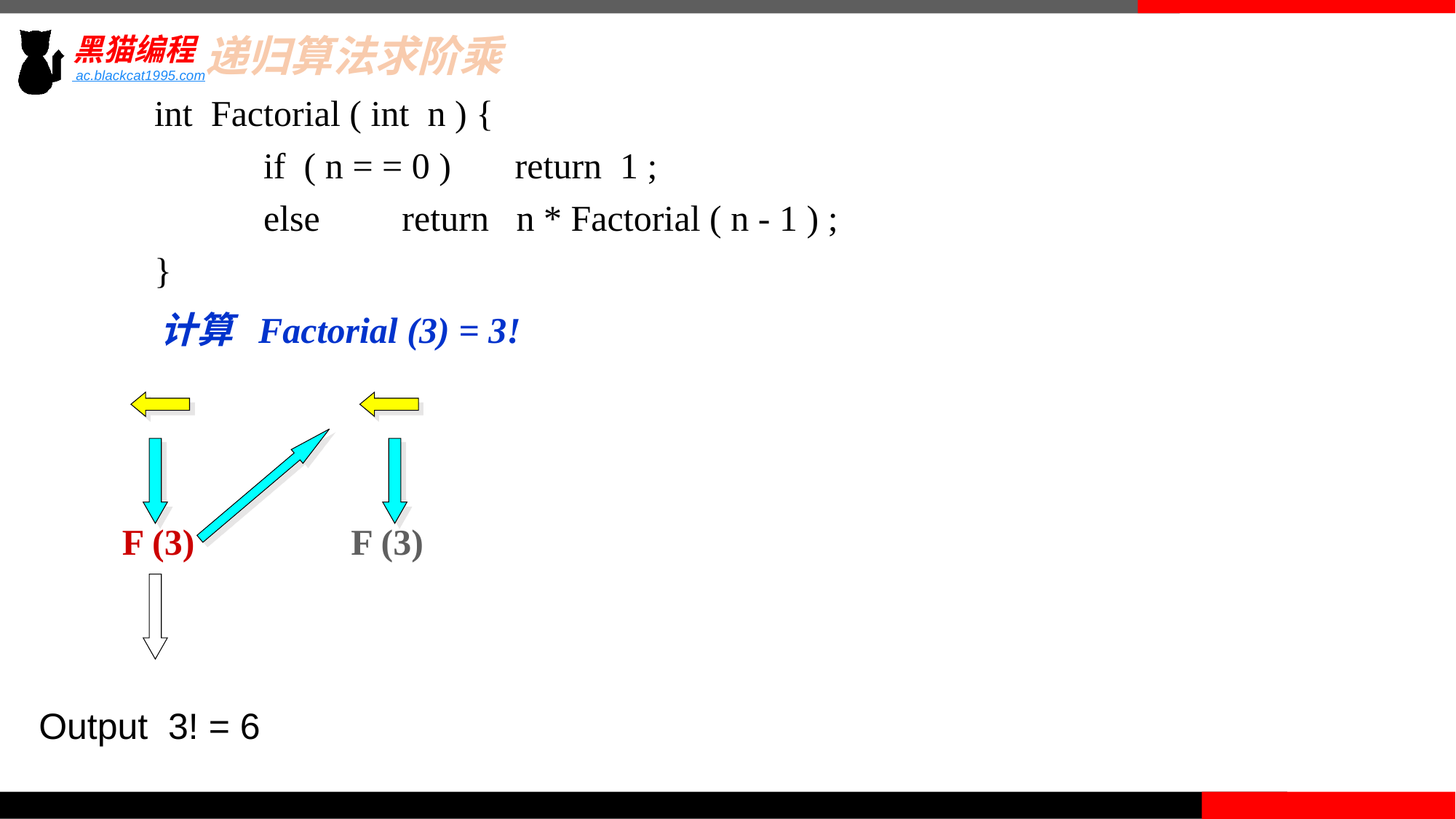

递归算法求阶乘

 ac.blackcat1995.com
int  Factorial ( int  n ) {
	if  ( n = = 0 )       return  1 ;
   	else         return   n * Factorial ( n - 1 ) ;
}
计算  Factorial (3) = 3!

F (3)
F (3)

Output  3! = 6